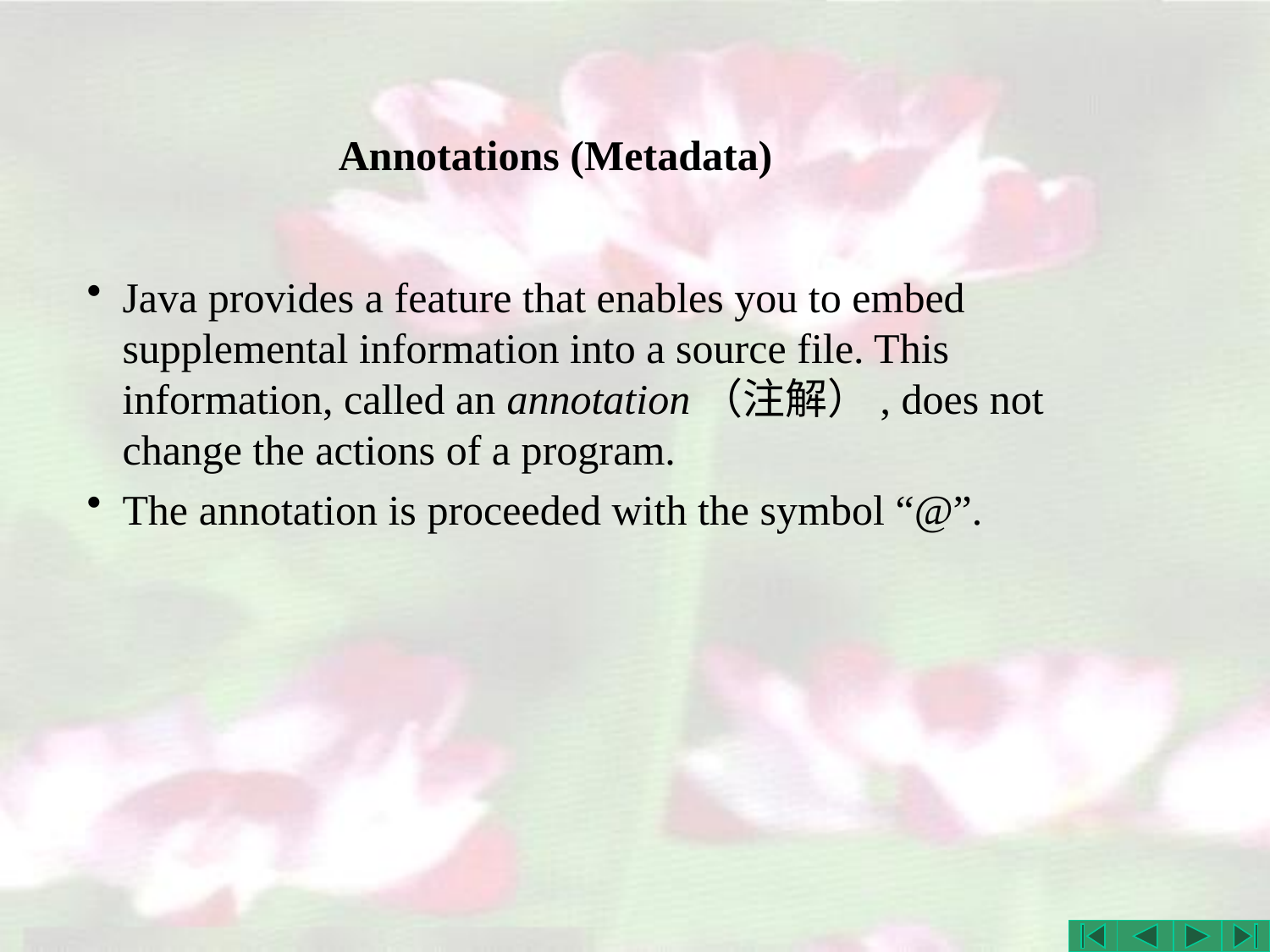

# Annotations (Metadata)
Java provides a feature that enables you to embed supplemental information into a source file. This information, called an annotation（注解）, does not change the actions of a program.
The annotation is proceeded with the symbol “@”.